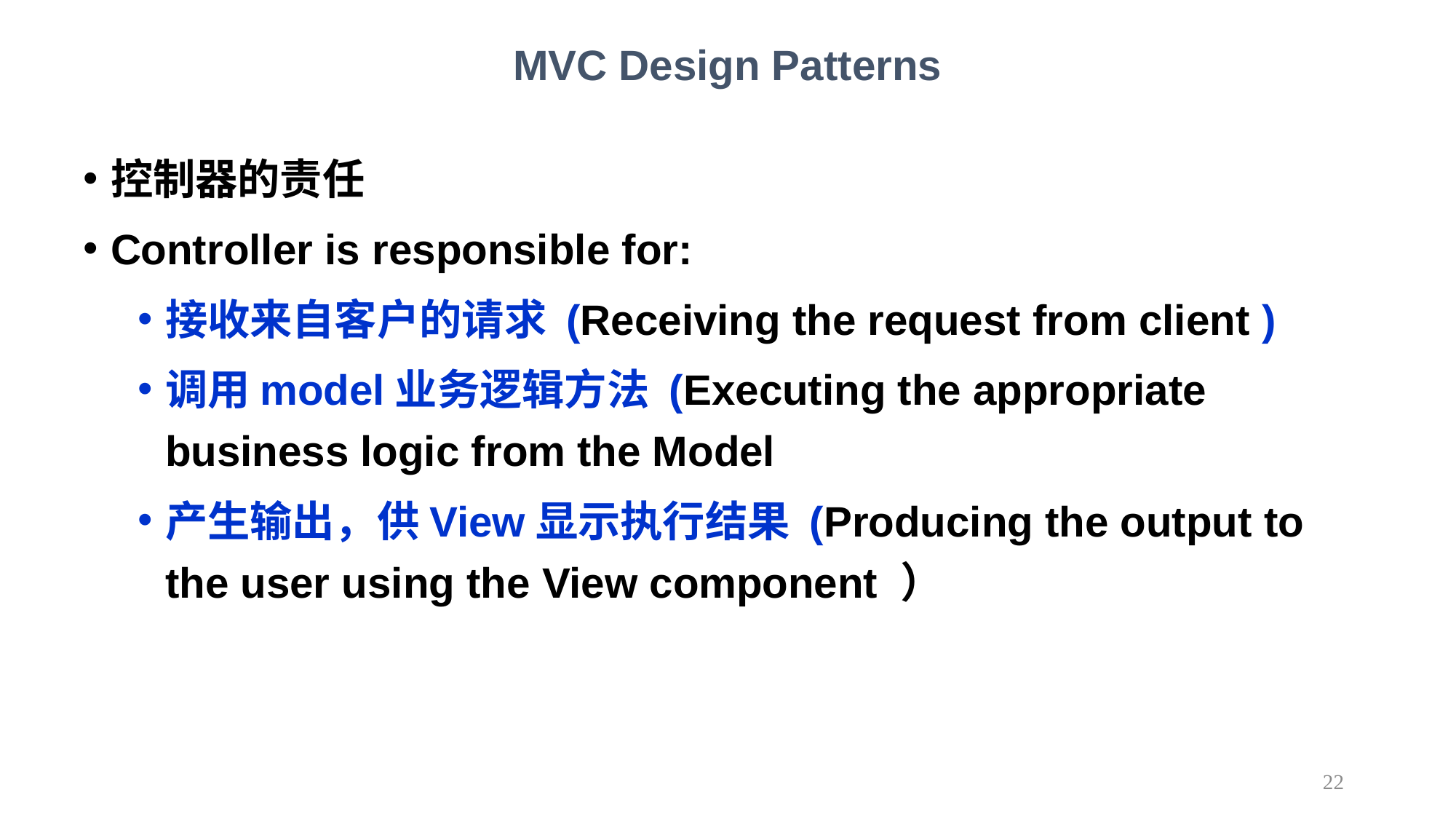

MVC Design Patterns
控制器的责任
Controller is responsible for:
接收来自客户的请求 (Receiving the request from client )
调用model业务逻辑方法 (Executing the appropriate business logic from the Model
产生输出，供View显示执行结果 (Producing the output to the user using the View component ）
22